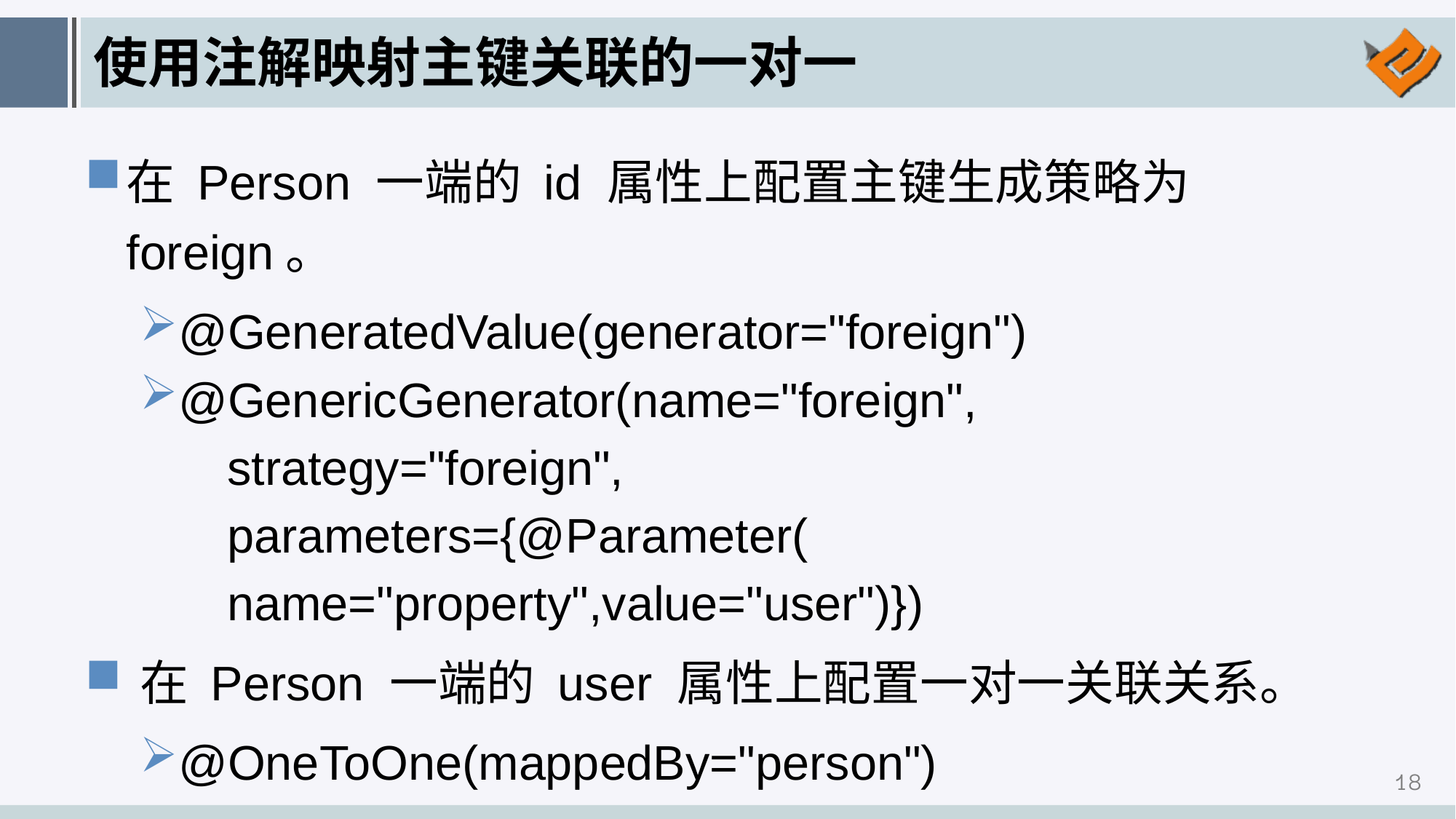

# 使用注解映射主键关联的一对一
在 Person 一端的 id 属性上配置主键生成策略为 foreign。
@GeneratedValue(generator="foreign")
@GenericGenerator(name="foreign",
       strategy="foreign",
       parameters={@Parameter(
       name="property",value="user")})
在 Person 一端的 user 属性上配置一对一关联关系。
@OneToOne(mappedBy="person")